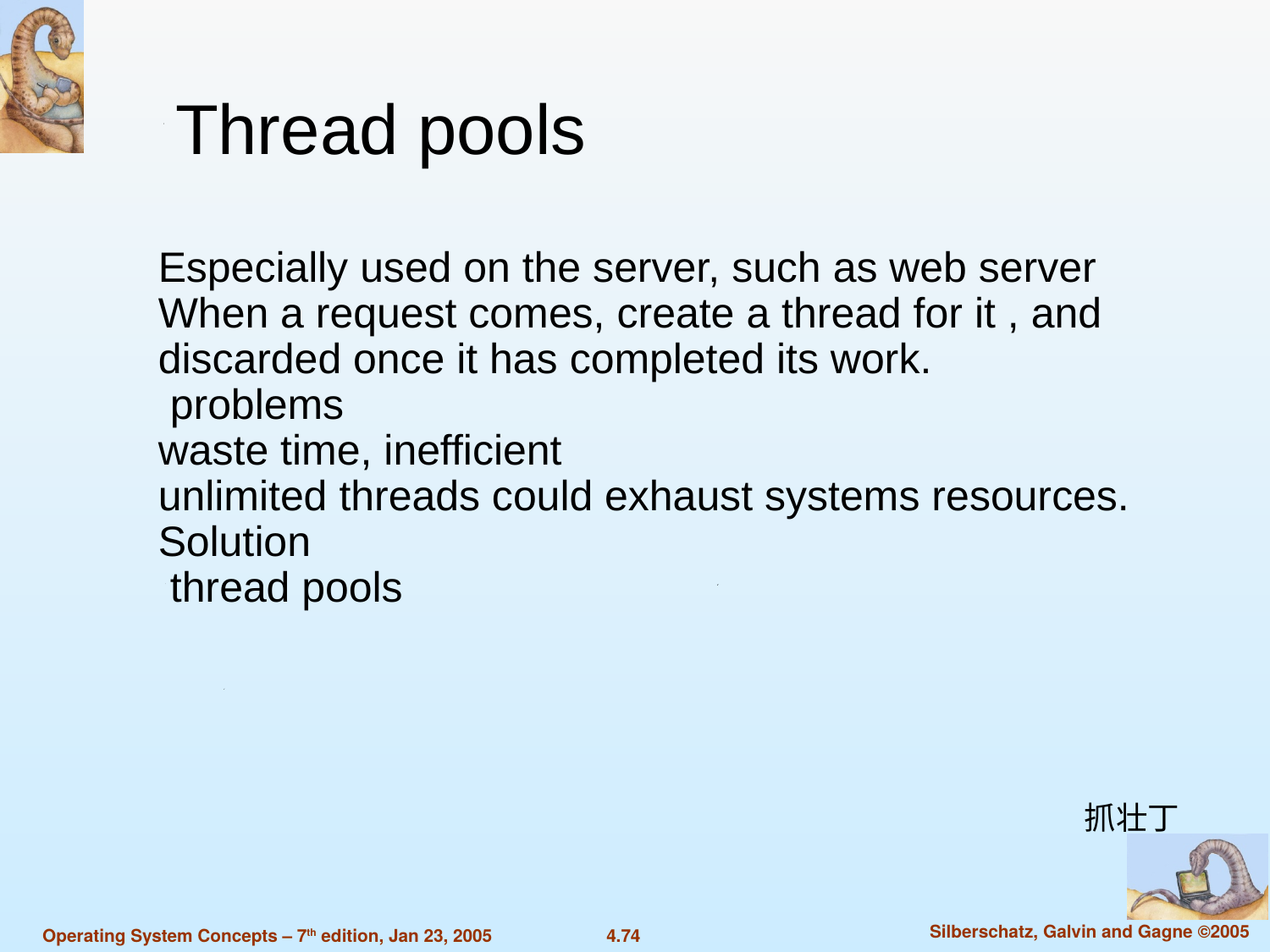

Thread pools
Especially used on the server, such as web server
When a request comes, create a thread for it , and discarded once it has completed its work.
 problems
waste time, inefficient
unlimited threads could exhaust systems resources.
Solution
 thread pools
抓壮丁